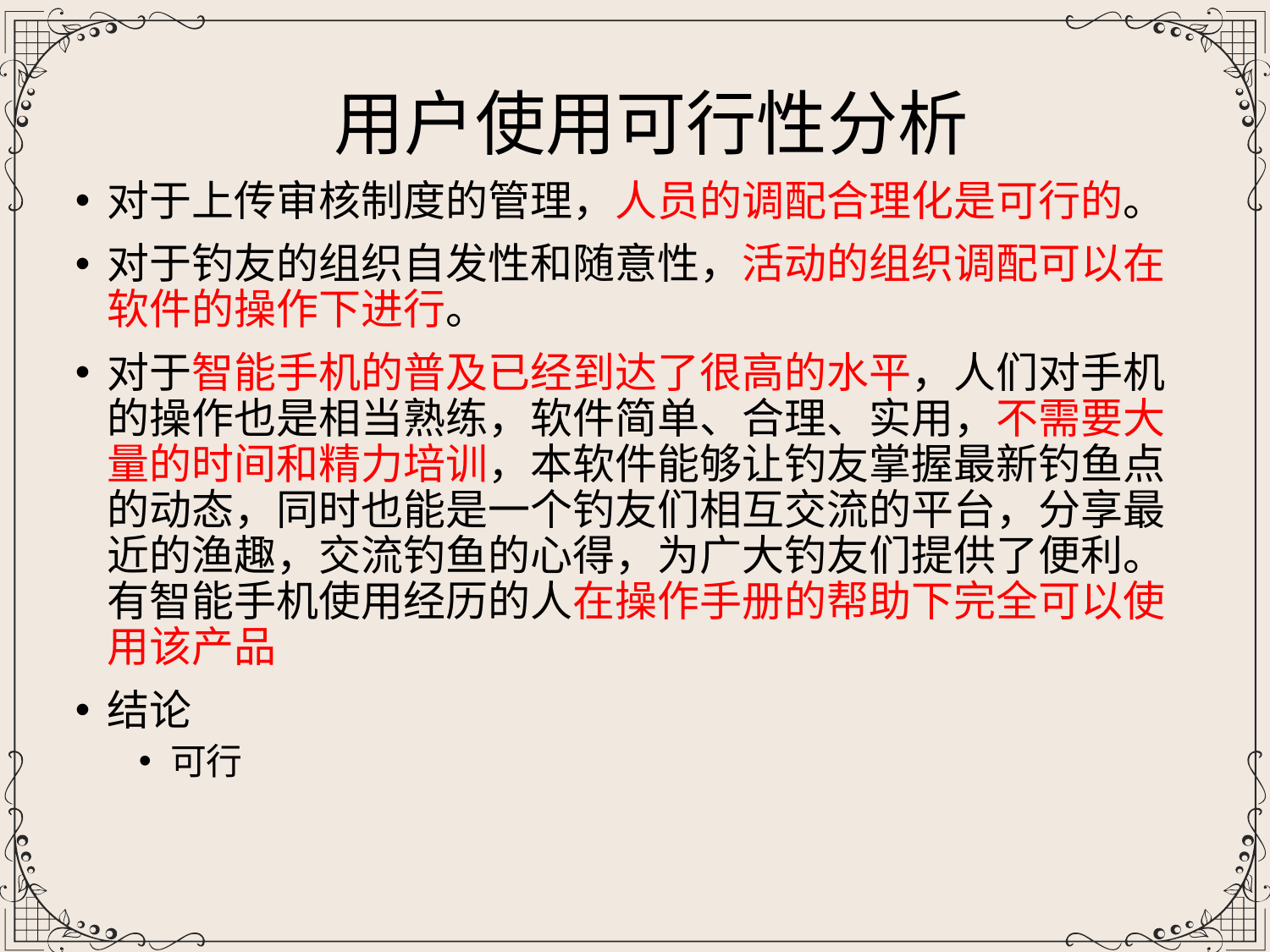

用户使用可行性分析
对于上传审核制度的管理，人员的调配合理化是可行的。
对于钓友的组织自发性和随意性，活动的组织调配可以在软件的操作下进行。
对于智能手机的普及已经到达了很高的水平，人们对手机的操作也是相当熟练，软件简单、合理、实用，不需要大量的时间和精力培训，本软件能够让钓友掌握最新钓鱼点的动态，同时也能是一个钓友们相互交流的平台，分享最近的渔趣，交流钓鱼的心得，为广大钓友们提供了便利。有智能手机使用经历的人在操作手册的帮助下完全可以使用该产品
结论
可行